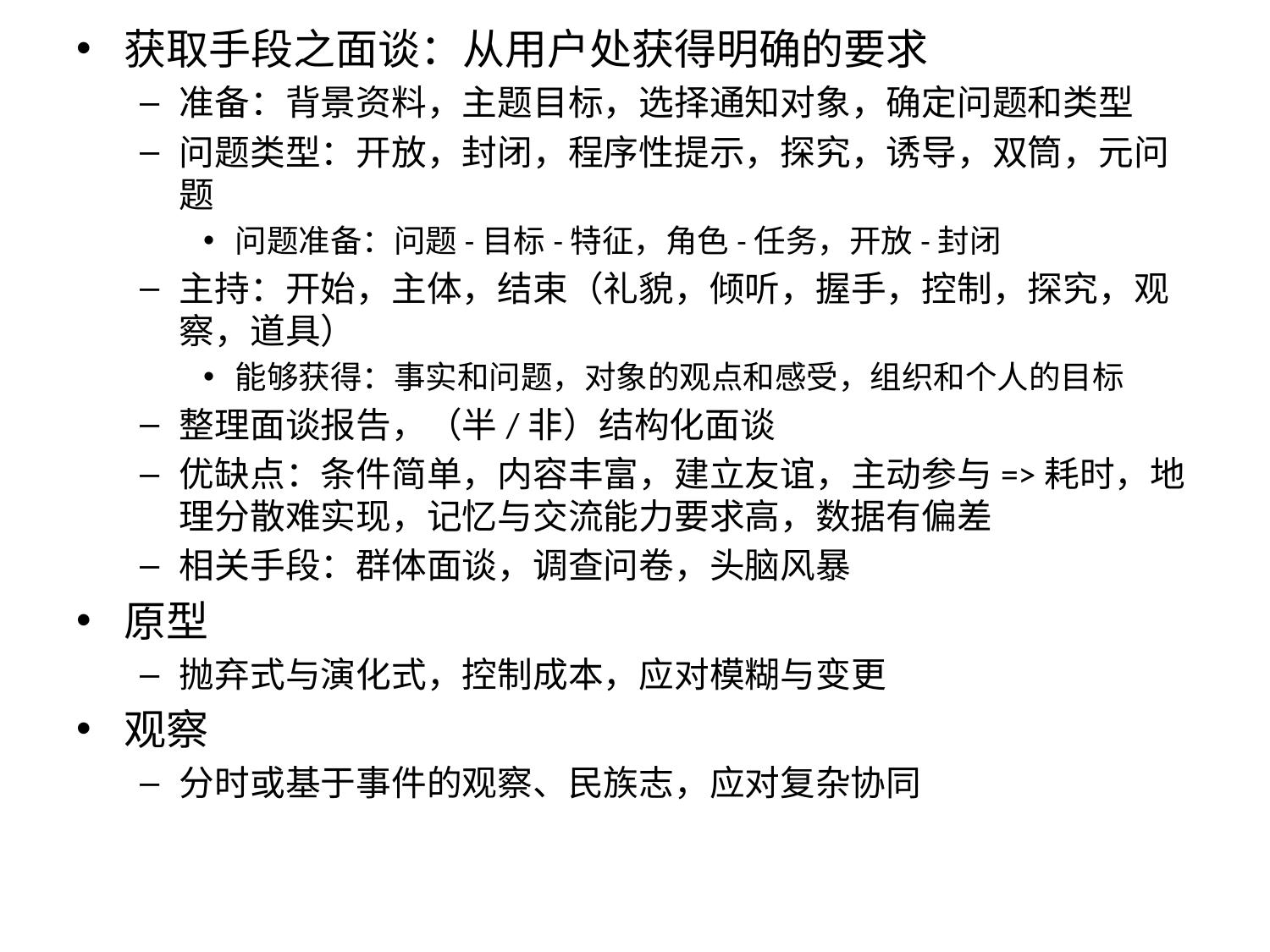

获取手段之面谈：从用户处获得明确的要求
准备：背景资料，主题目标，选择通知对象，确定问题和类型
问题类型：开放，封闭，程序性提示，探究，诱导，双筒，元问题
问题准备：问题-目标-特征，角色-任务，开放-封闭
主持：开始，主体，结束（礼貌，倾听，握手，控制，探究，观察，道具）
能够获得：事实和问题，对象的观点和感受，组织和个人的目标
整理面谈报告，（半/非）结构化面谈
优缺点：条件简单，内容丰富，建立友谊，主动参与=>耗时，地理分散难实现，记忆与交流能力要求高，数据有偏差
相关手段：群体面谈，调查问卷，头脑风暴
原型
抛弃式与演化式，控制成本，应对模糊与变更
观察
分时或基于事件的观察、民族志，应对复杂协同